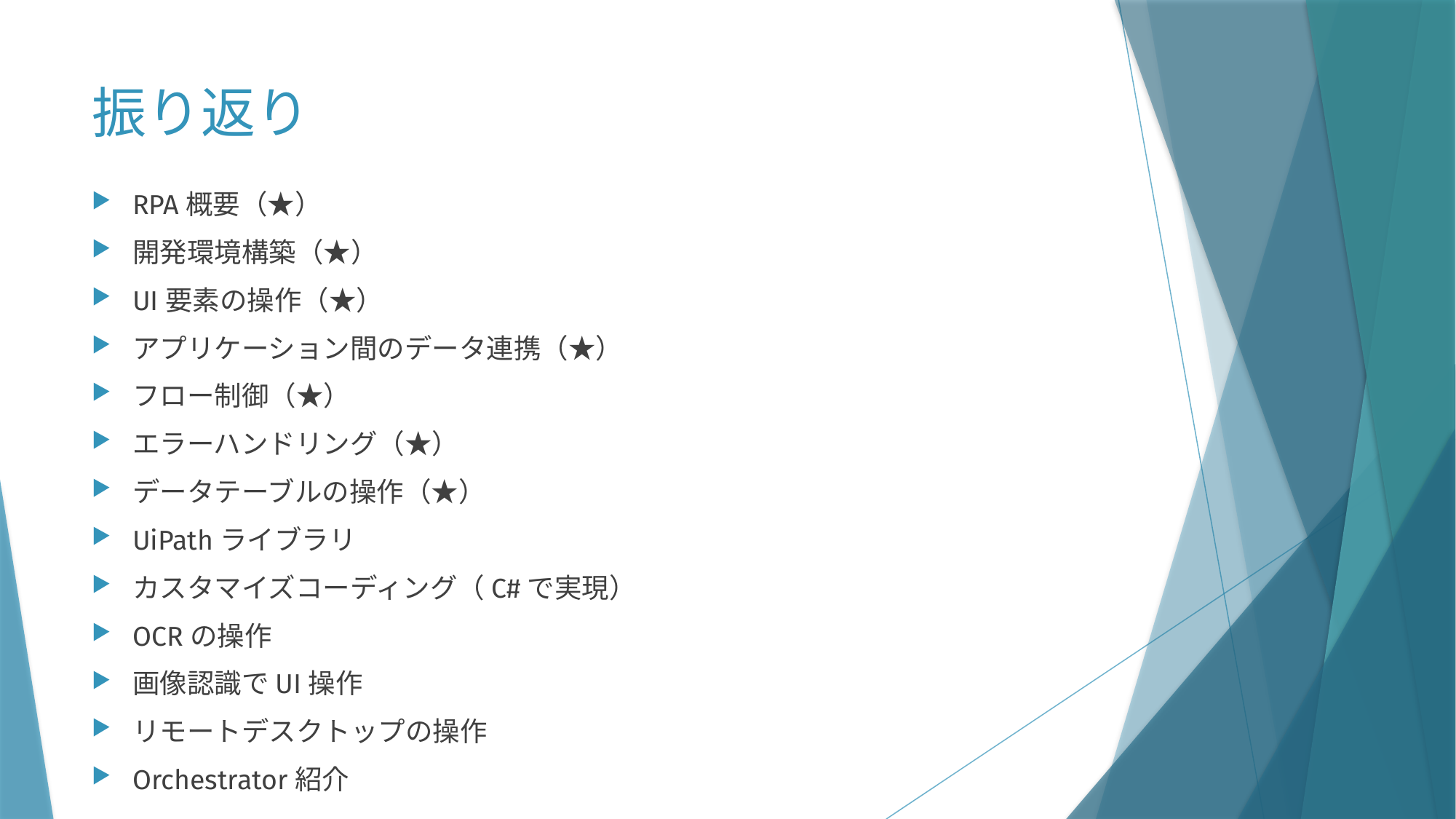

# 振り返り
RPA概要（★）
開発環境構築（★）
UI要素の操作（★）
アプリケーション間のデータ連携（★）
フロー制御（★）
エラーハンドリング（★）
データテーブルの操作（★）
UiPathライブラリ
カスタマイズコーディング（C#で実現）
OCRの操作
画像認識でUI操作
リモートデスクトップの操作
Orchestrator紹介